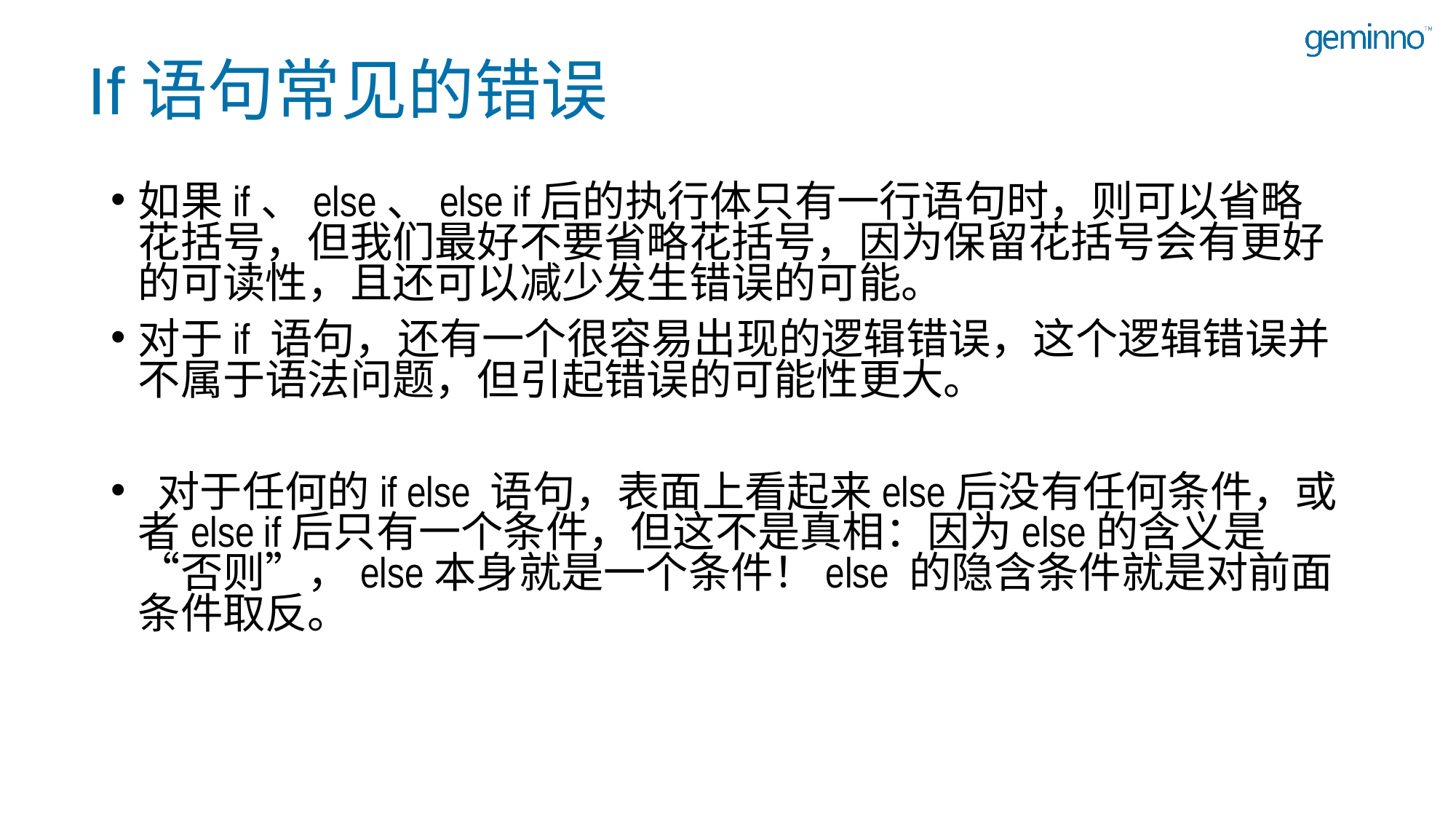

# If语句常见的错误
如果if、else、else if后的执行体只有一行语句时，则可以省略花括号，但我们最好不要省略花括号，因为保留花括号会有更好的可读性，且还可以减少发生错误的可能。
对于if 语句，还有一个很容易出现的逻辑错误，这个逻辑错误并不属于语法问题，但引起错误的可能性更大。

 对于任何的if else 语句，表面上看起来else后没有任何条件，或者else if后只有一个条件，但这不是真相：因为else的含义是“否则”，else本身就是一个条件！else 的隐含条件就是对前面条件取反。